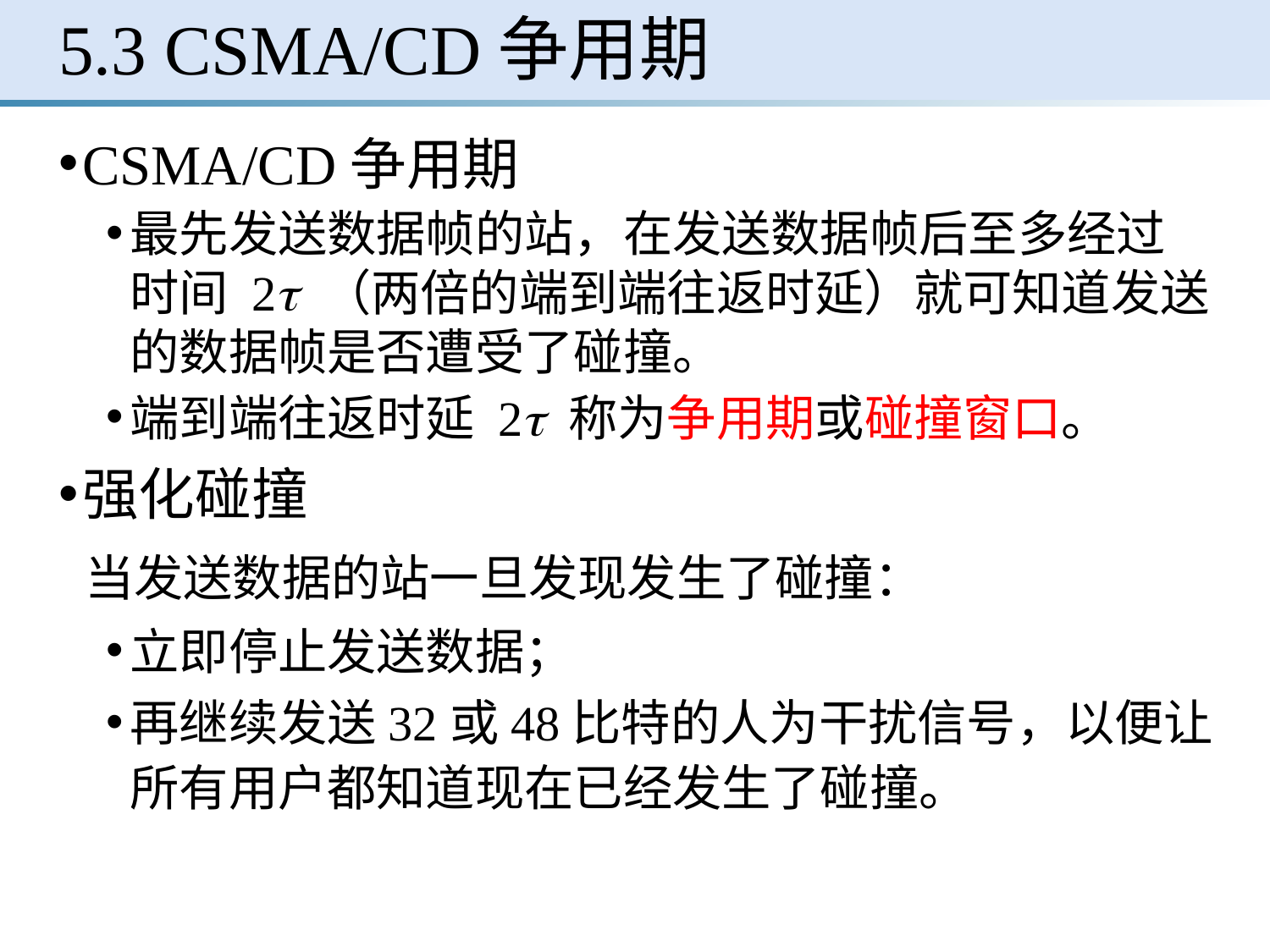

# 5.3 CSMA/CD争用期
CSMA/CD争用期
最先发送数据帧的站，在发送数据帧后至多经过时间 2τ （两倍的端到端往返时延）就可知道发送的数据帧是否遭受了碰撞。
端到端往返时延 2τ 称为争用期或碰撞窗口。
强化碰撞
 当发送数据的站一旦发现发生了碰撞：
立即停止发送数据；
再继续发送32或48比特的人为干扰信号，以便让所有用户都知道现在已经发生了碰撞。